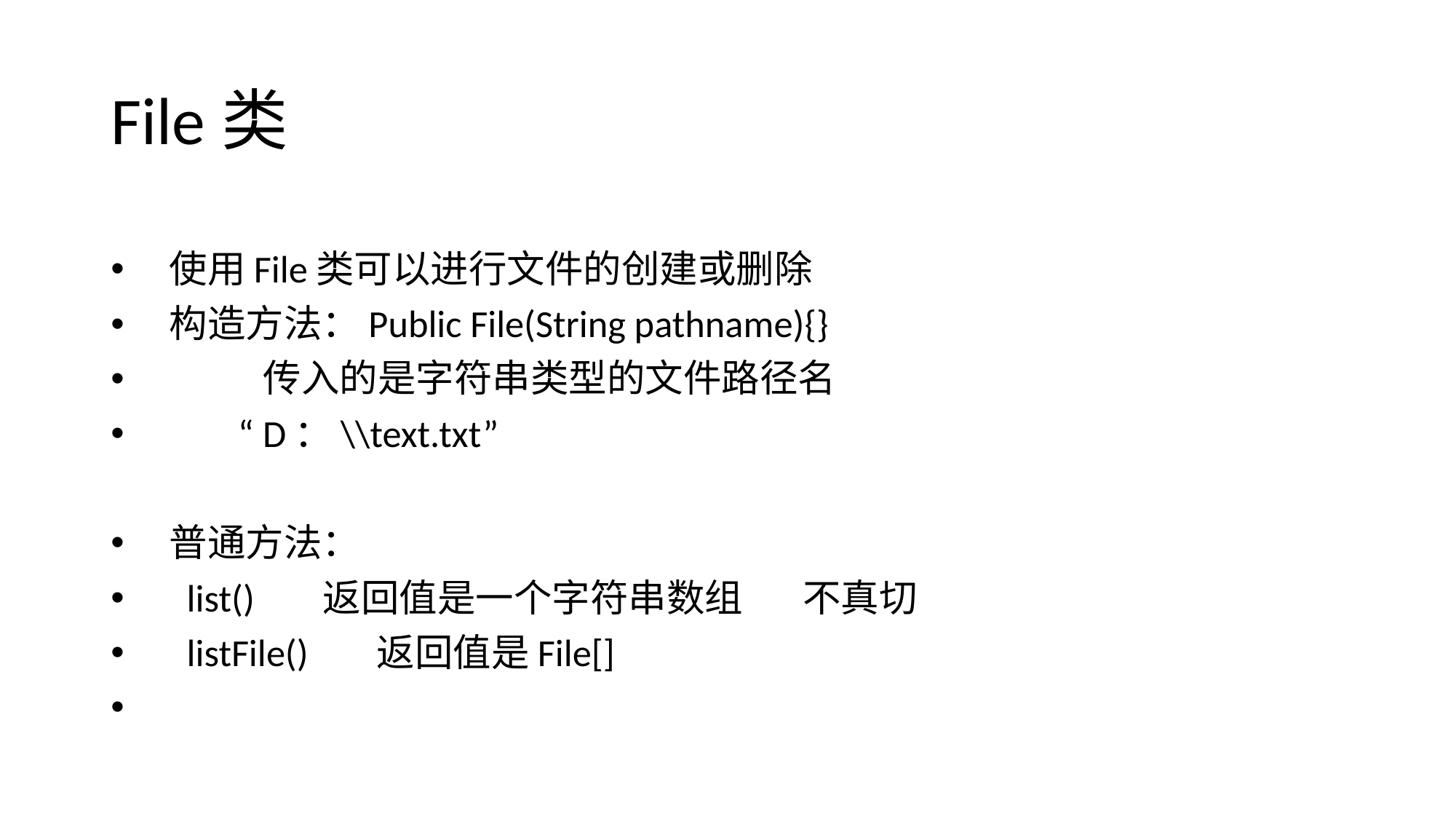

# File类

   使用File类可以进行文件的创建或删除
   构造方法：Public File(String pathname){}
              传入的是字符串类型的文件路径名
            “ D：\\text.txt”

   普通方法：
      list()       返回值是一个字符串数组       不真切
      listFile()       返回值是File[]